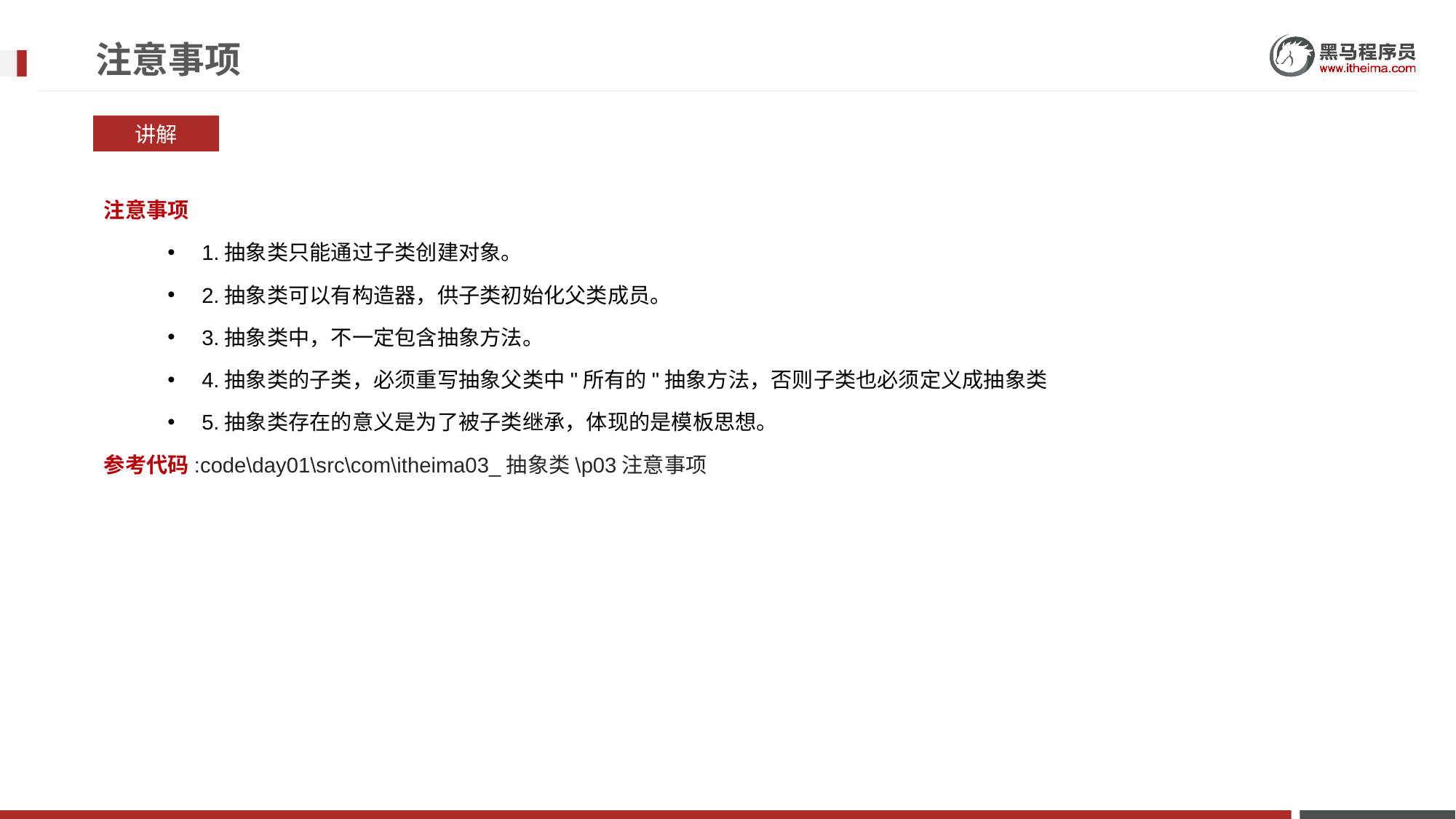

# 注意事项
讲解
注意事项
1.抽象类只能通过子类创建对象。
2.抽象类可以有构造器，供子类初始化父类成员。
3.抽象类中，不一定包含抽象方法。
4.抽象类的子类，必须重写抽象父类中"所有的"抽象方法，否则子类也必须定义成抽象类
5.抽象类存在的意义是为了被子类继承，体现的是模板思想。
参考代码:code\day01\src\com\itheima03_抽象类\p03注意事项